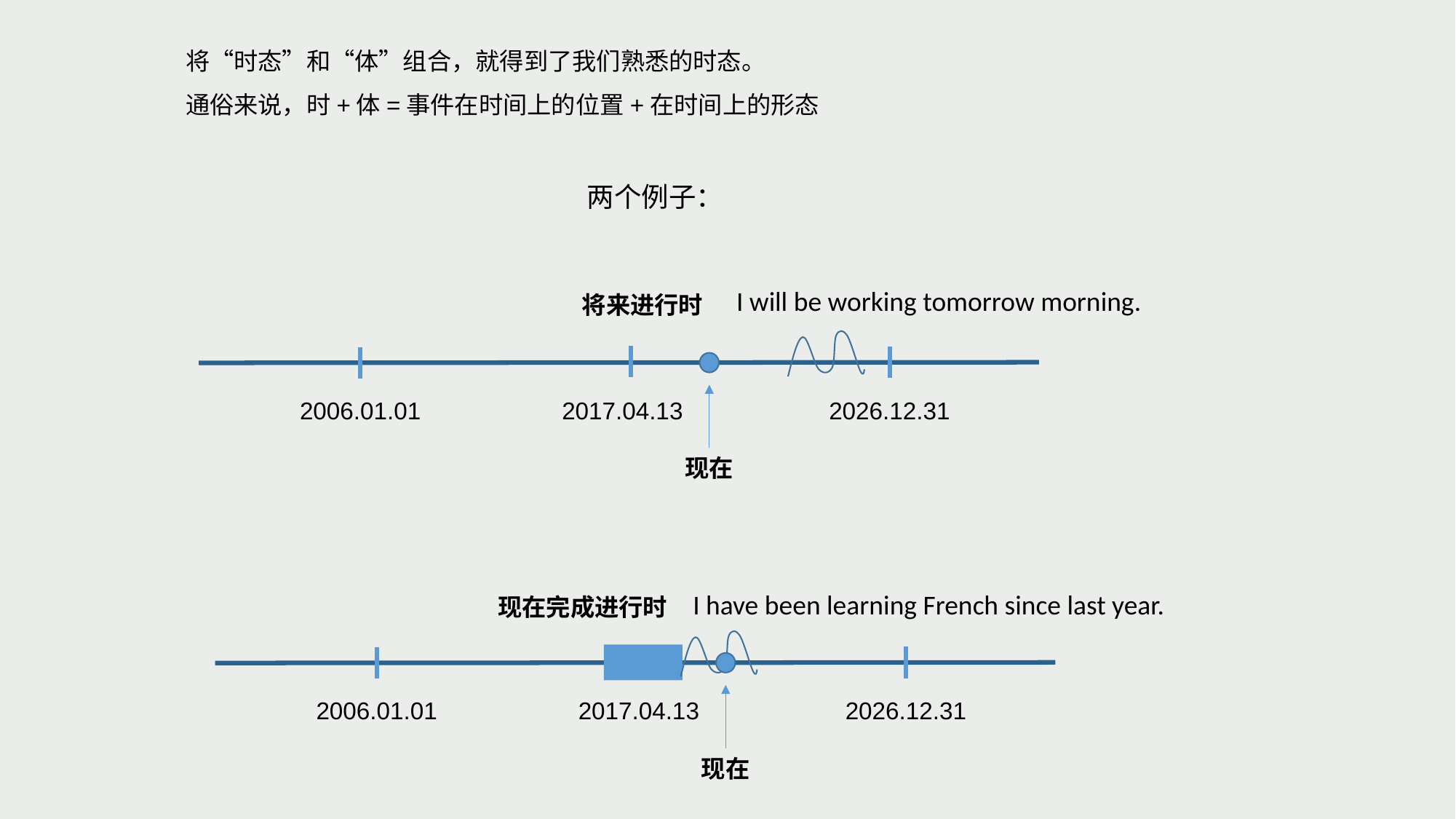

将“时态”和“体”组合，就得到了我们熟悉的时态。
通俗来说，时+体=事件在时间上的位置+在时间上的形态
两个例子：
I will be working tomorrow morning.
将来进行时

2006.01.01
2017.04.13
2026.12.31
现在
I have been learning French since last year.
现在完成进行时

2006.01.01
2017.04.13
2026.12.31
现在